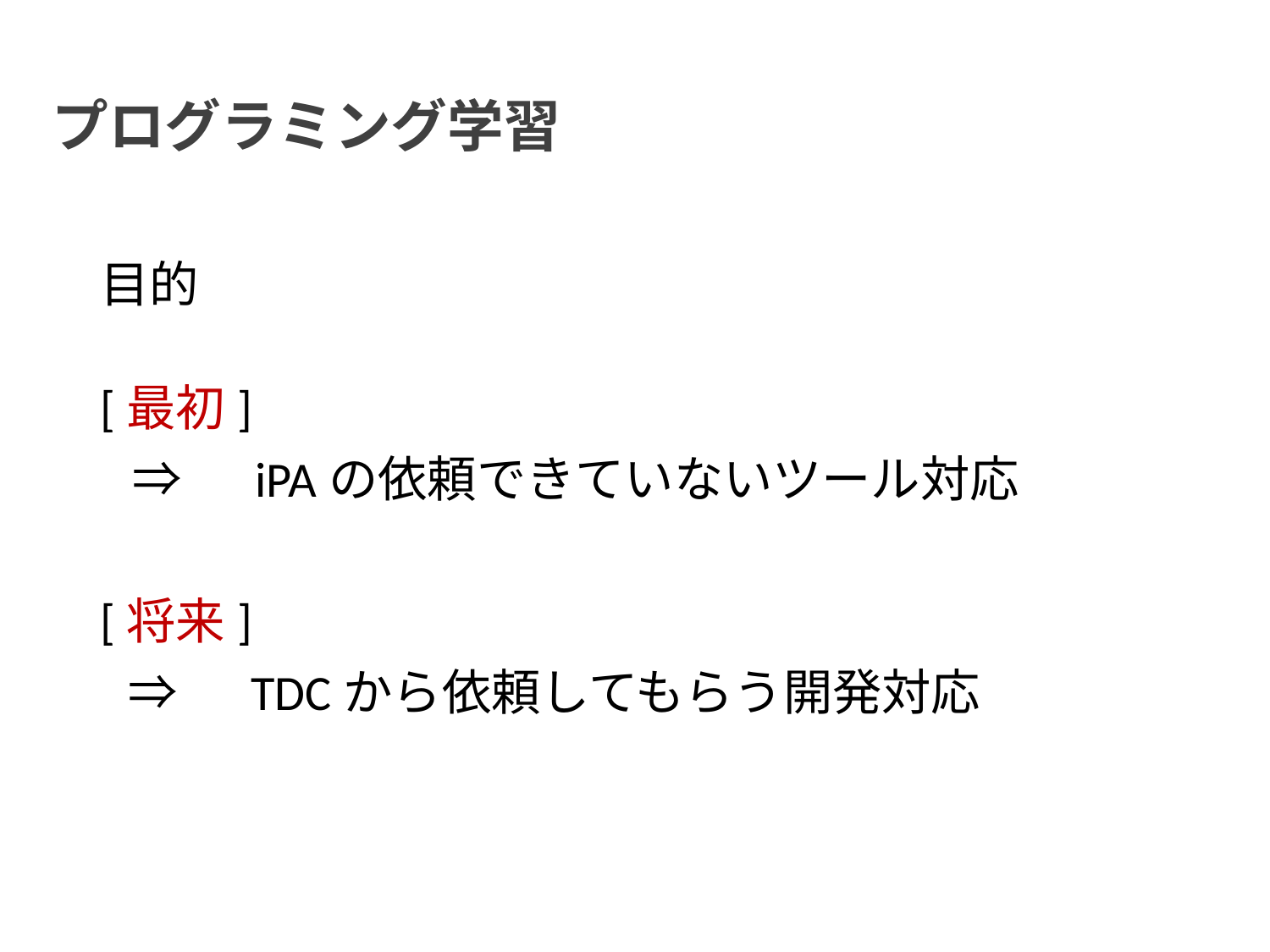

プログラミング学習
目的
[最初]
   ⇒　iPAの依頼できていないツール対応

[将来]
   ⇒　TDCから依頼してもらう開発対応